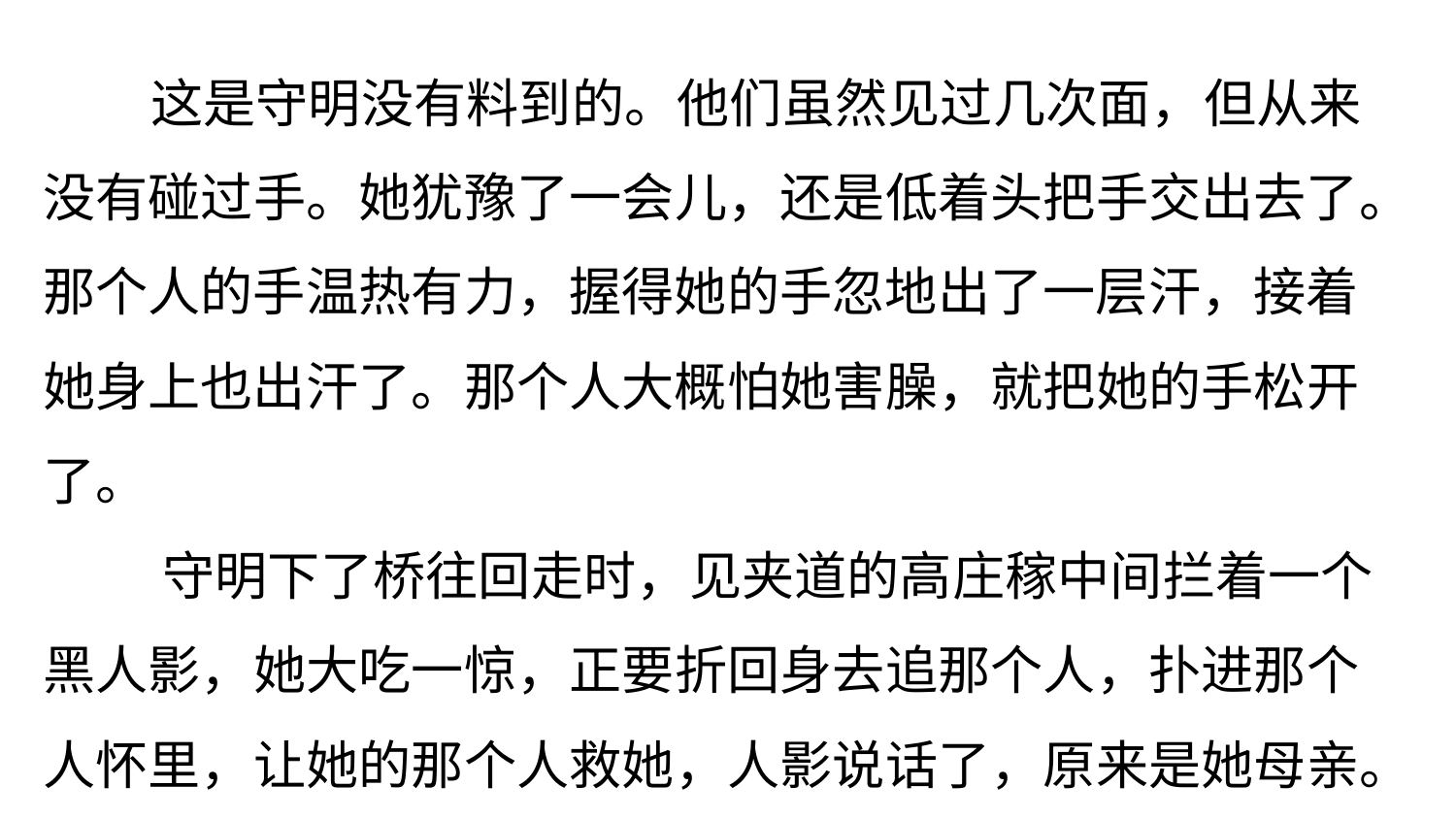

这是守明没有料到的。他们虽然见过几次面，但从来没有碰过手。她犹豫了一会儿，还是低着头把手交出去了。那个人的手温热有力，握得她的手忽地出了一层汗，接着她身上也出汗了。那个人大概怕她害臊，就把她的手松开了。
         守明下了桥往回走时，见夹道的高庄稼中间拦着一个黑人影，她大吃一惊，正要折回身去追那个人，扑进那个人怀里，让她的那个人救她，人影说话了，原来是她母亲。